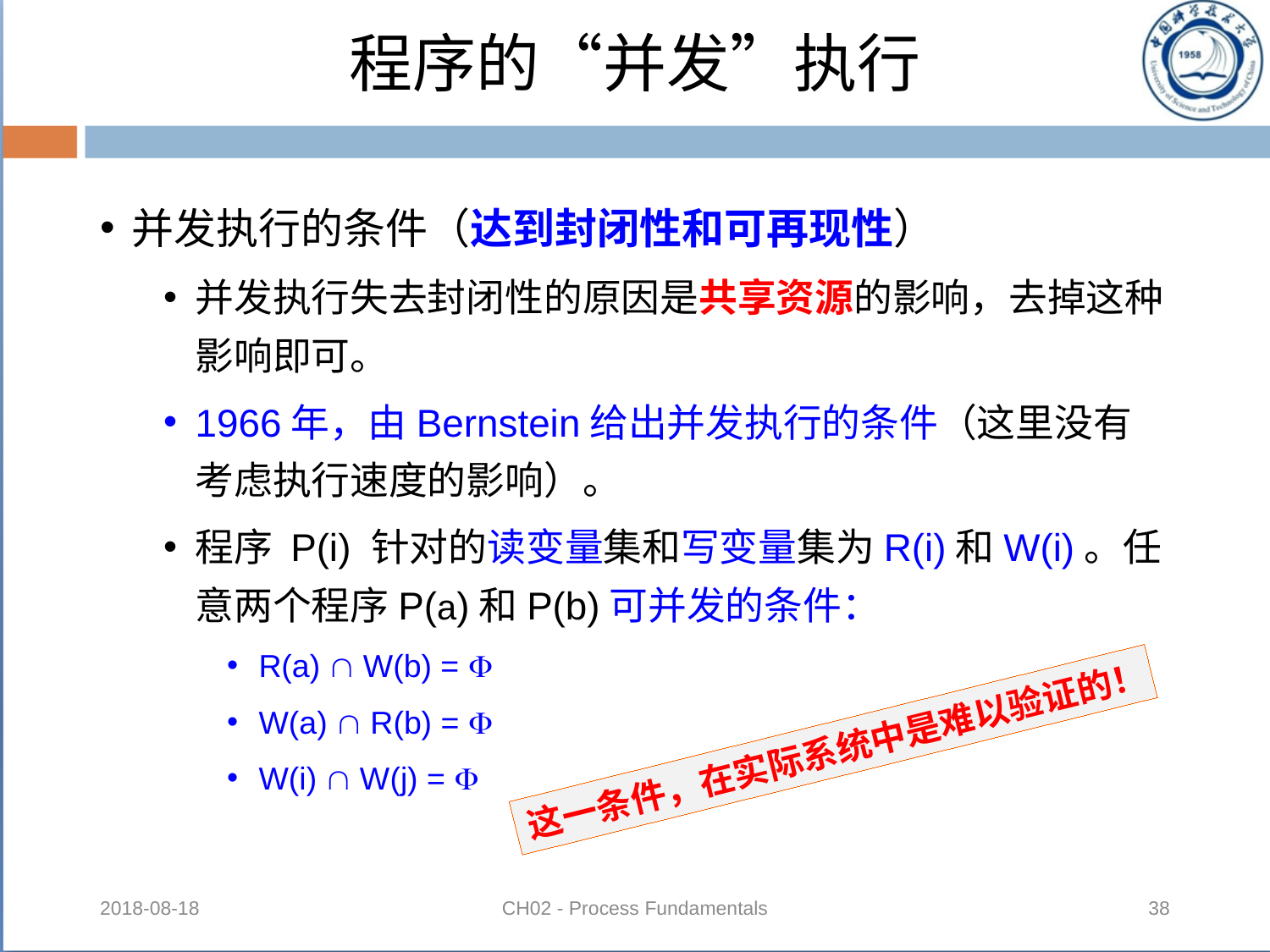

# 程序的“并发”执行
并发执行的条件（达到封闭性和可再现性）
并发执行失去封闭性的原因是共享资源的影响，去掉这种影响即可。
1966年，由Bernstein给出并发执行的条件（这里没有考虑执行速度的影响）。
程序 P(i) 针对的读变量集和写变量集为R(i)和W(i)。任意两个程序P(a)和P(b)可并发的条件：
R(a) ∩ W(b) = Φ
W(a) ∩ R(b) = Φ
W(i) ∩ W(j) = Φ
这一条件，在实际系统中是难以验证的！
2018-08-18
CH02 - Process Fundamentals
38